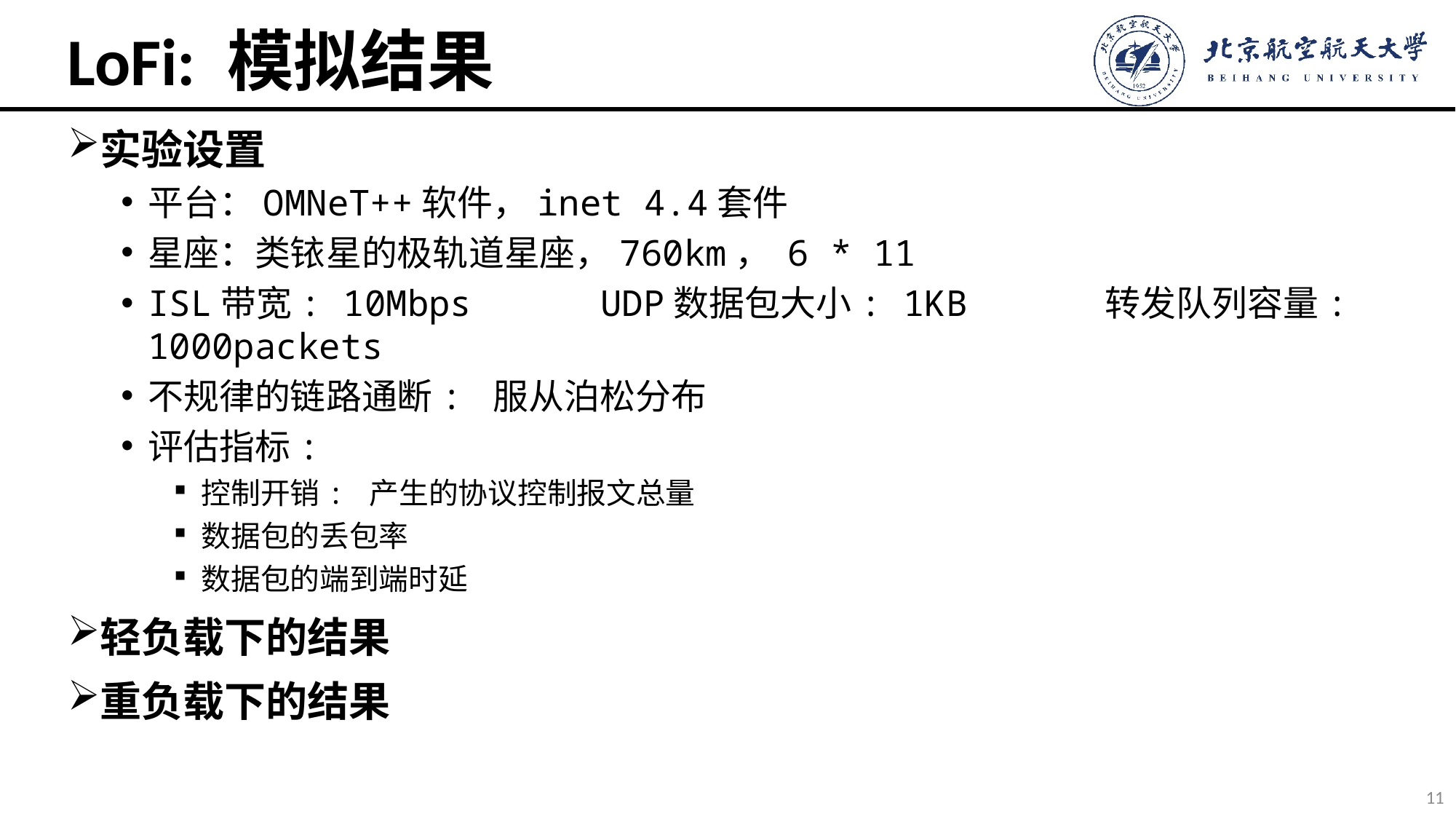

# LoFi: 模拟结果
实验设置
平台：OMNeT++软件，inet 4.4套件
星座：类铱星的极轨道星座，760km， 6 * 11
ISL带宽: 10Mbps      UDP数据包大小: 1KB      转发队列容量: 1000packets
不规律的链路通断: 服从泊松分布
评估指标:
控制开销: 产生的协议控制报文总量
数据包的丢包率
数据包的端到端时延
轻负载下的结果
重负载下的结果

11